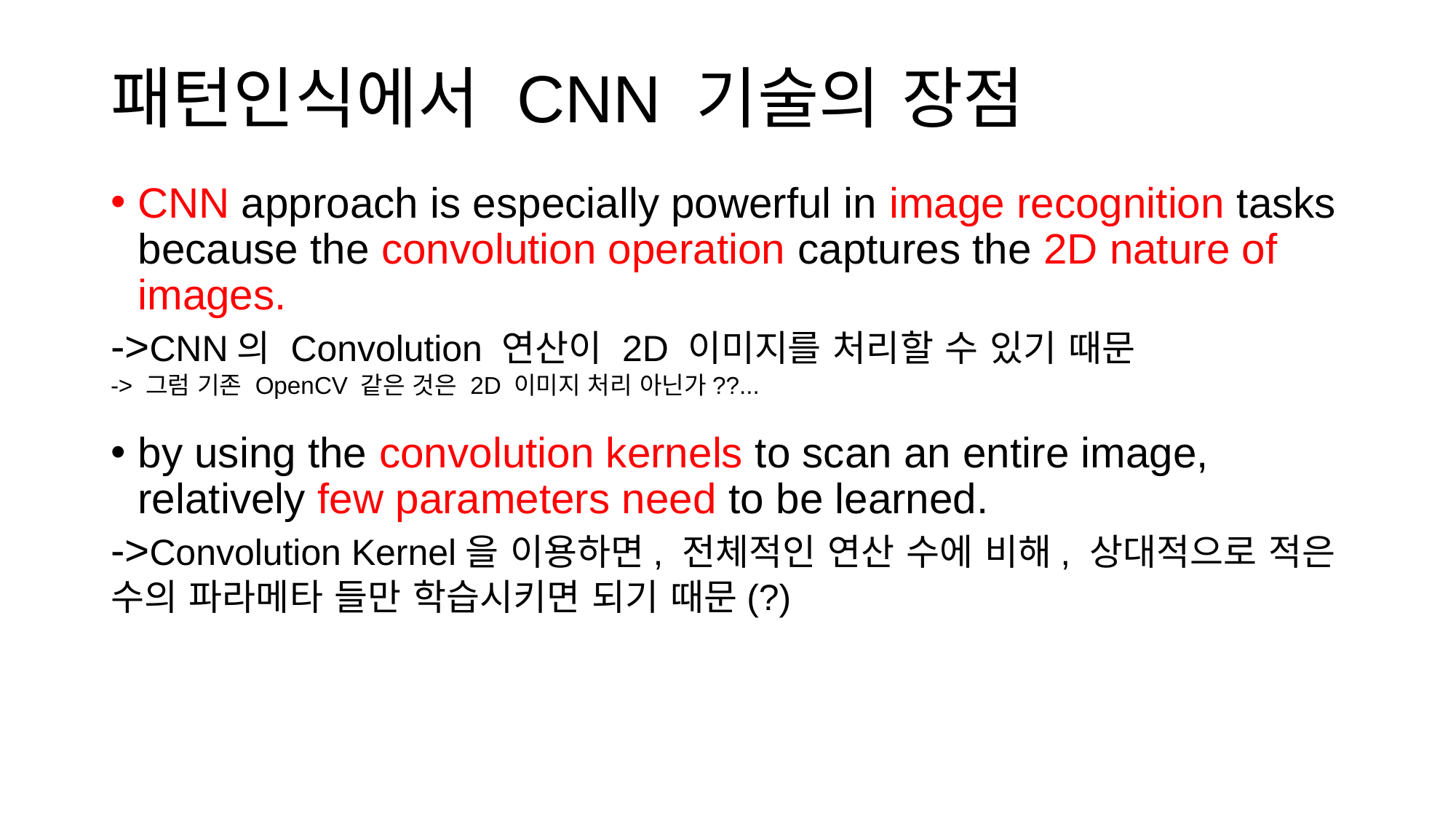

패턴인식에서 CNN 기술의 장점
CNN approach is especially powerful in image recognition tasks because the convolution operation captures the 2D nature of images.
->CNN의 Convolution 연산이 2D 이미지를 처리할 수 있기 때문
-> 그럼 기존 OpenCV 같은 것은 2D 이미지 처리 아닌가??...

by using the convolution kernels to scan an entire image, relatively few parameters need to be learned.
->Convolution Kernel을 이용하면, 전체적인 연산 수에 비해, 상대적으로 적은 수의 파라메타 들만 학습시키면 되기 때문(?)